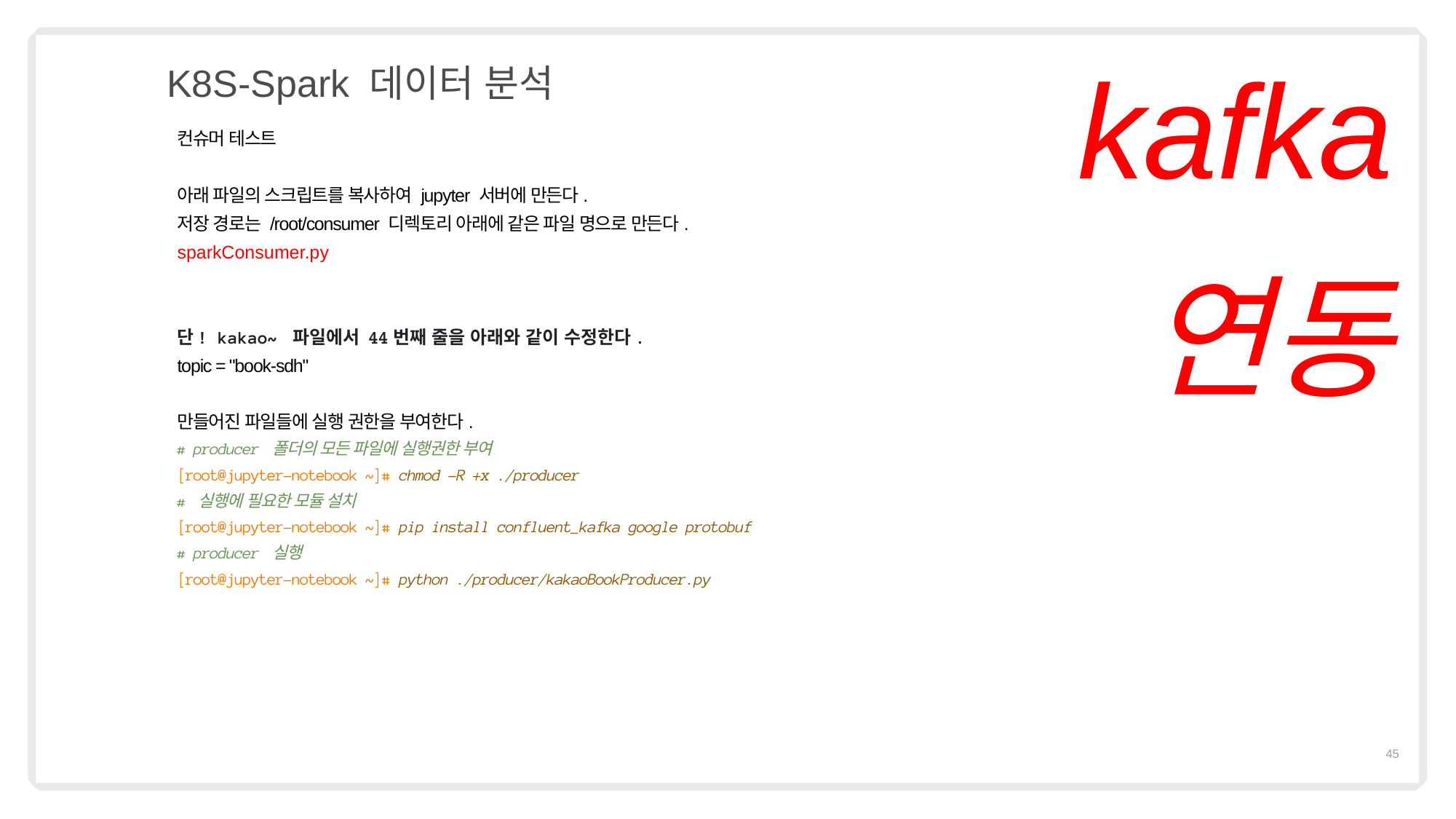

kafka 연동
K8S-Spark 데이터 분석
컨슈머 테스트

아래 파일의 스크립트를 복사하여 jupyter 서버에 만든다.
저장 경로는 /root/consumer 디렉토리 아래에 같은 파일 명으로 만든다.
sparkConsumer.py

단! kakao~ 파일에서 44번째 줄을 아래와 같이 수정한다.
topic = "book-sdh"

만들어진 파일들에 실행 권한을 부여한다.
# producer 폴더의 모든 파일에 실행권한 부여
[root@jupyter-notebook ~]# chmod -R +x ./producer
# 실행에 필요한 모듈 설치
[root@jupyter-notebook ~]# pip install confluent_kafka google protobuf
# producer 실행
[root@jupyter-notebook ~]# python ./producer/kakaoBookProducer.py